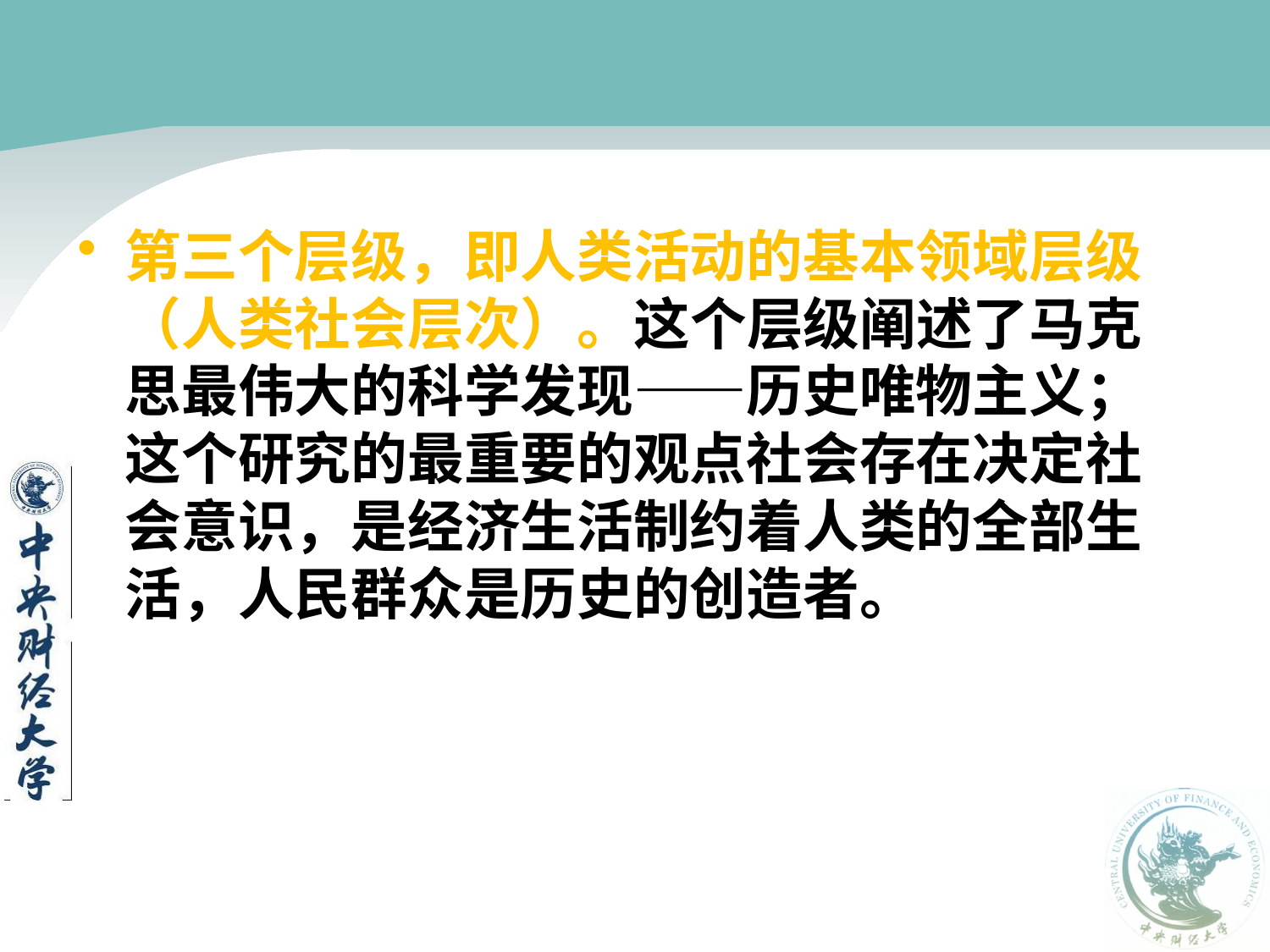

#

第三个层级，即人类活动的基本领域层级（人类社会层次）。这个层级阐述了马克思最伟大的科学发现——历史唯物主义；这个研究的最重要的观点社会存在决定社会意识，是经济生活制约着人类的全部生活，人民群众是历史的创造者。